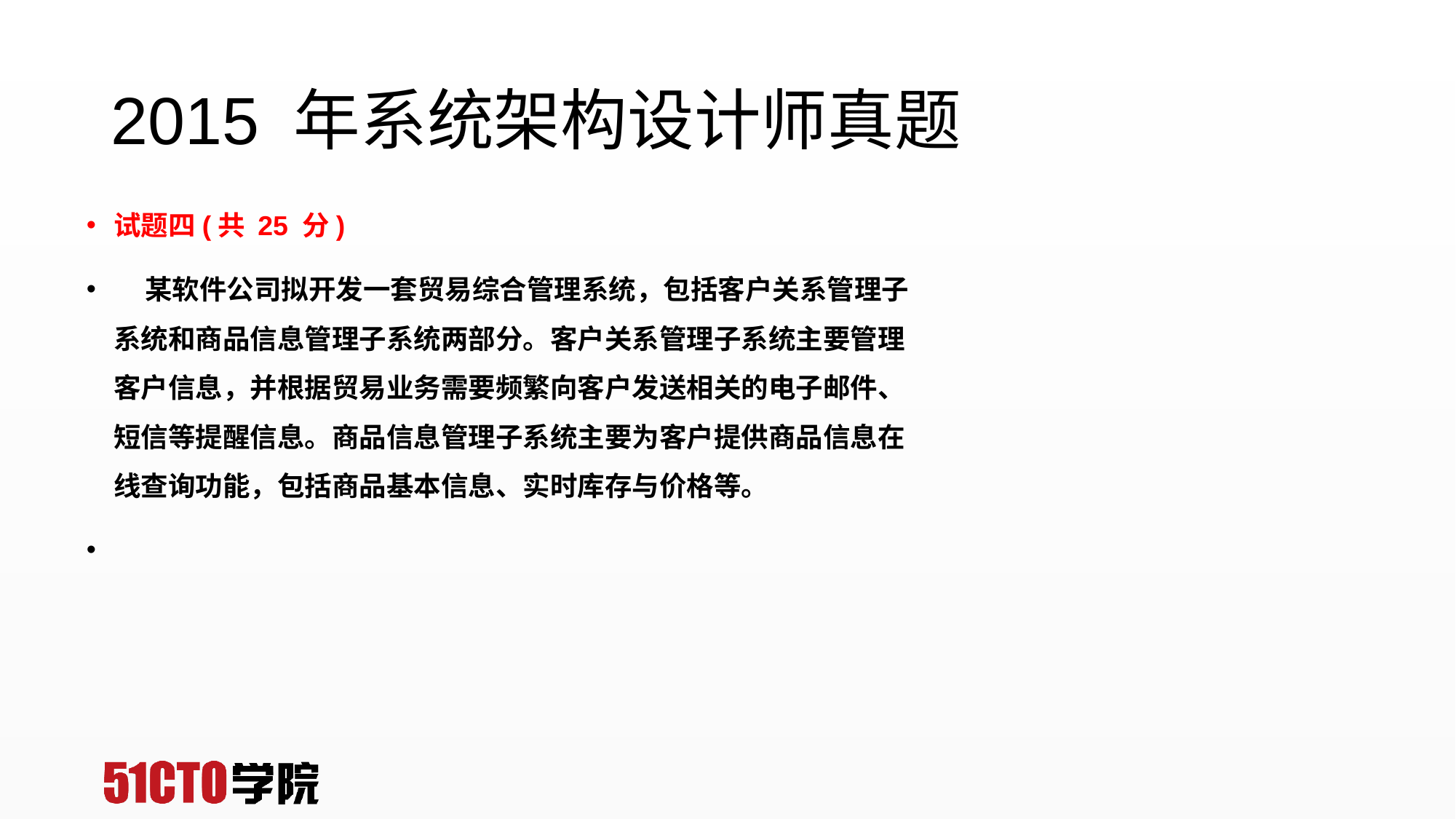

# 2015 年系统架构设计师真题
试题四(共 25 分)
    某软件公司拟开发一套贸易综合管理系统，包括客户关系管理子系统和商品信息管理子系统两部分。客户关系管理子系统主要管理客户信息，并根据贸易业务需要频繁向客户发送相关的电子邮件、短信等提醒信息。商品信息管理子系统主要为客户提供商品信息在线查询功能，包括商品基本信息、实时库存与价格等。